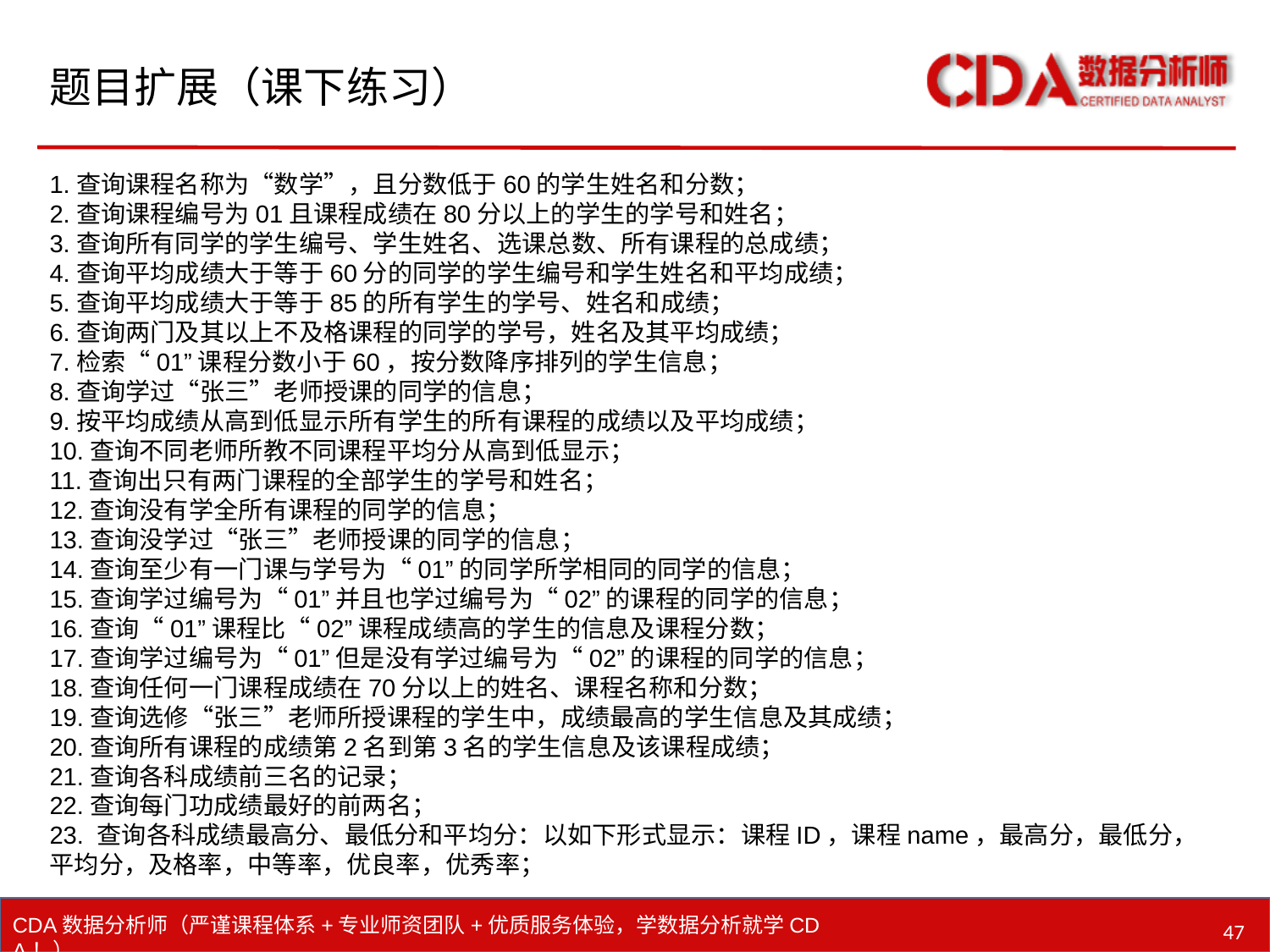

# 题目扩展（课下练习）
1.查询课程名称为“数学”，且分数低于60的学生姓名和分数；
2.查询课程编号为01且课程成绩在80分以上的学生的学号和姓名；
3.查询所有同学的学生编号、学生姓名、选课总数、所有课程的总成绩；
4.查询平均成绩大于等于60分的同学的学生编号和学生姓名和平均成绩；
5.查询平均成绩大于等于85的所有学生的学号、姓名和成绩；
6.查询两门及其以上不及格课程的同学的学号，姓名及其平均成绩；
7.检索“01”课程分数小于60，按分数降序排列的学生信息；
8.查询学过“张三”老师授课的同学的信息；
9.按平均成绩从高到低显示所有学生的所有课程的成绩以及平均成绩；
10.查询不同老师所教不同课程平均分从高到低显示；
11.查询出只有两门课程的全部学生的学号和姓名；
12.查询没有学全所有课程的同学的信息；
13.查询没学过“张三”老师授课的同学的信息；
14.查询至少有一门课与学号为“01”的同学所学相同的同学的信息；
15.查询学过编号为“01”并且也学过编号为“02”的课程的同学的信息；
16.查询“01”课程比“02”课程成绩高的学生的信息及课程分数；
17.查询学过编号为“01”但是没有学过编号为“02”的课程的同学的信息；
18.查询任何一门课程成绩在70分以上的姓名、课程名称和分数；
19.查询选修“张三”老师所授课程的学生中，成绩最高的学生信息及其成绩；
20.查询所有课程的成绩第2名到第3名的学生信息及该课程成绩；
21.查询各科成绩前三名的记录；
22.查询每门功成绩最好的前两名；
23. 查询各科成绩最高分、最低分和平均分：以如下形式显示：课程ID，课程name，最高分，最低分，平均分，及格率，中等率，优良率，优秀率；

47